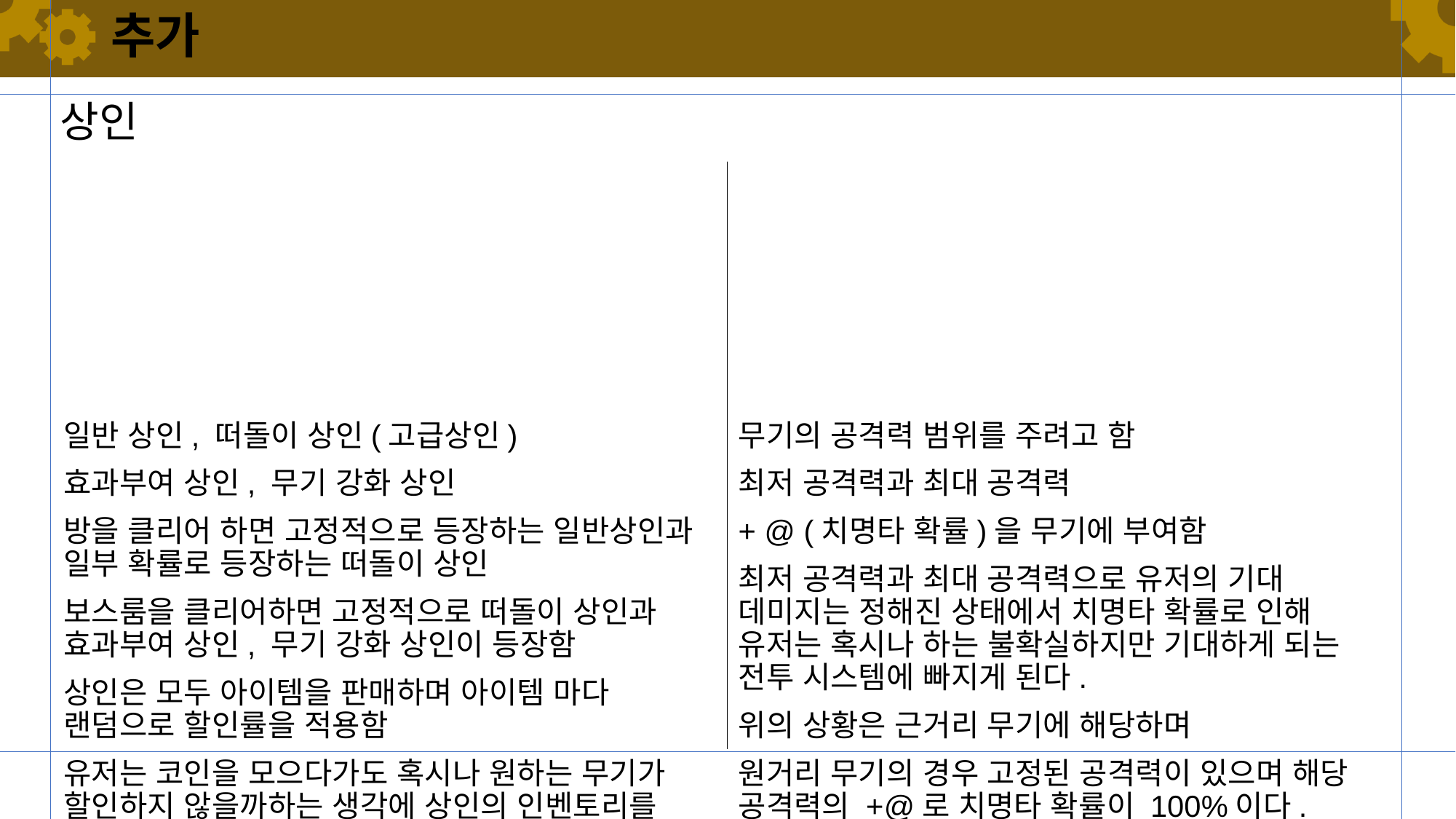

# 추가
상인

일반 상인, 떠돌이 상인(고급상인)
효과부여 상인, 무기 강화 상인
방을 클리어 하면 고정적으로 등장하는 일반상인과 일부 확률로 등장하는 떠돌이 상인
보스룸을 클리어하면 고정적으로 떠돌이 상인과 효과부여 상인, 무기 강화 상인이 등장함
상인은 모두 아이템을 판매하며 아이템 마다 랜덤으로 할인률을 적용함
유저는 코인을 모으다가도 혹시나 원하는 무기가 할인하지 않을까하는 생각에 상인의 인벤토리를 확인한다.
룸을 클리어하면 고정적으로 상인과 상호작용을 통해 상인의 인벤토리가 열리게된다.
상인의 인벤토리를 닫게 되면 더 이상 거래를 할 수 없으며 유저는 모든 작업을 종료하고 최종적으로 한번더 꼼꼼히 확인하고 상인의 인벤토리를 닫게 됨
추가로 유저는 현재 원하는 무기가 상인이 판매하지만 코인 부족으로 인해 구입하지 못할 경우 현재 사용하는 무기를 상인에게 반환하는 조건으로 부족한 코인을 해결할 수 있음
무기마다 등급이 있으며 등급에 상응하는 판매가가 책정되어 있다.

무기의 공격력 범위를 주려고 함
최저 공격력과 최대 공격력
+ @ (치명타 확률)을 무기에 부여함
최저 공격력과 최대 공격력으로 유저의 기대 데미지는 정해진 상태에서 치명타 확률로 인해 유저는 혹시나 하는 불확실하지만 기대하게 되는 전투 시스템에 빠지게 된다.
위의 상황은 근거리 무기에 해당하며
원거리 무기의 경우 고정된 공격력이 있으며 해당 공격력의 +@로 치명타 확률이 100%이다.
이로 인해 탄수의 제한을 두어 납용하는 상황을 만들지 않으려고 한다.
원거리 무기를 만든 이유는 유저가 자신이 위험하다고 생각이 들때 안전한 공간에서 편하게 딜링을 할 수 있는 기회를 주기 위해서 넣게 되었다. 하지만 이 부분이 납용되어 게임성을 망치는 것을 원하지 않아 탄수를 주었다.
탄의 다양한 속성 베리에이션을 주어 같은 원거리 무기기이지만 소비되는 탄의 속성에 따라 공격 후 처리가 달라짐